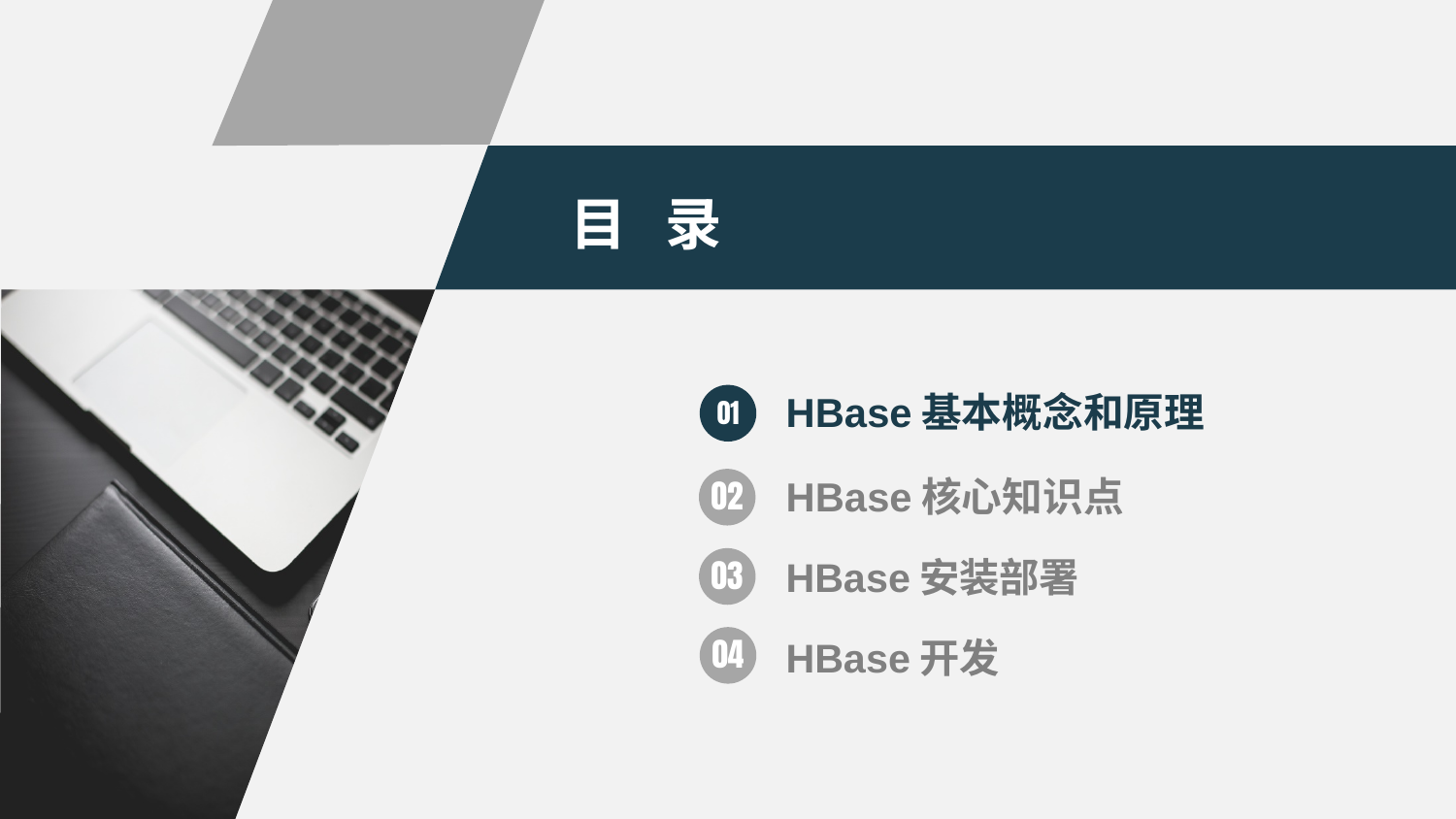

目   录

  HBase基本概念和原理
01
  HBase核心知识点
02
  HBase安装部署
03
  HBase开发
04